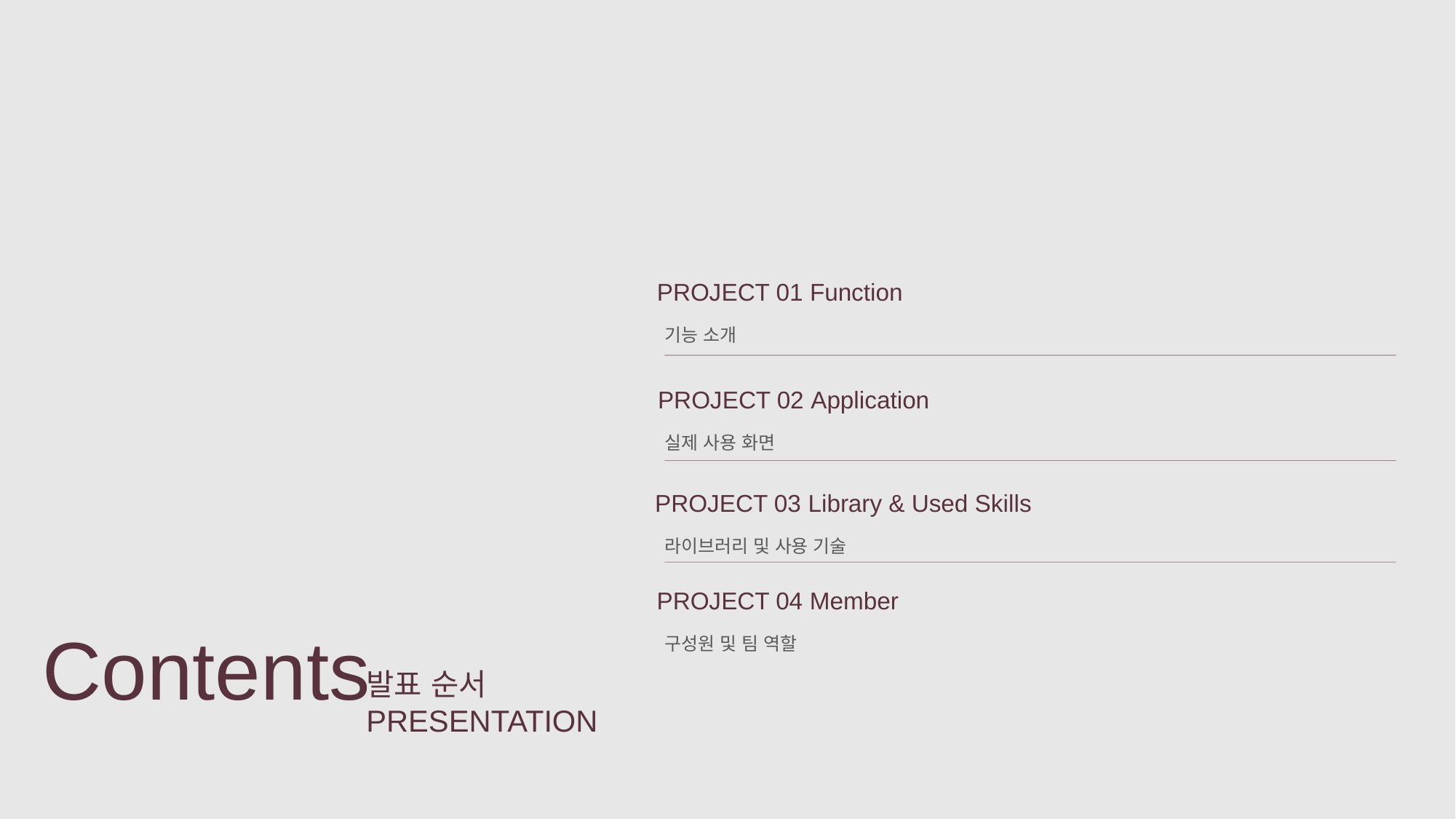

PROJECT 01 Function
기능 소개
PROJECT 02 Application
실제 사용 화면
PROJECT 03 Library & Used Skills
라이브러리 및 사용 기술
PROJECT 04 Member
구성원 및 팀 역할
Contents
발표 순서
PRESENTATION